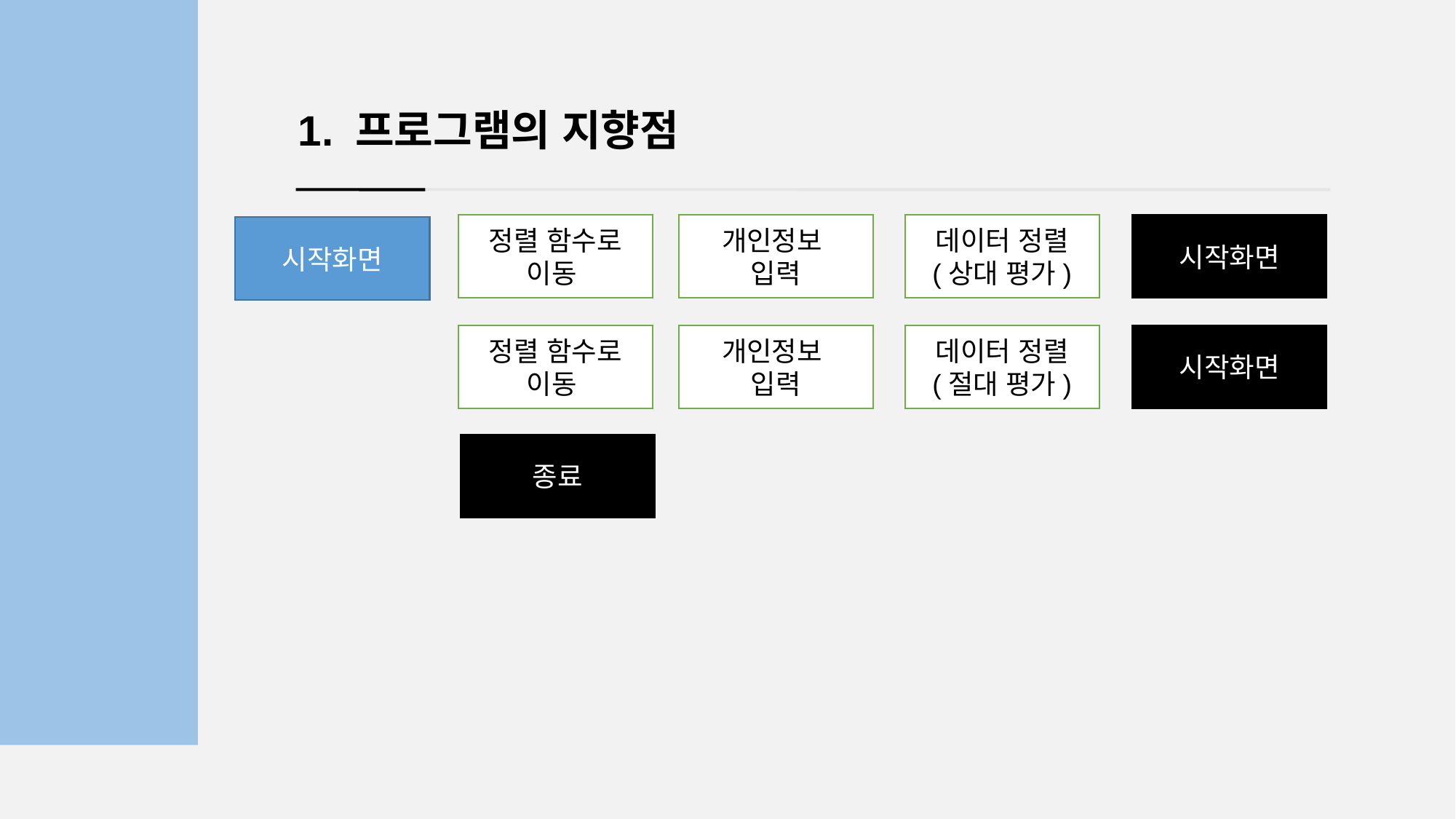

1. 프로그램의 지향점

정렬 함수로
이동
개인정보
입력
데이터 정렬
(상대 평가)
시작화면
시작화면
정렬 함수로
이동
개인정보
입력
데이터 정렬
(절대 평가)
시작화면
종료